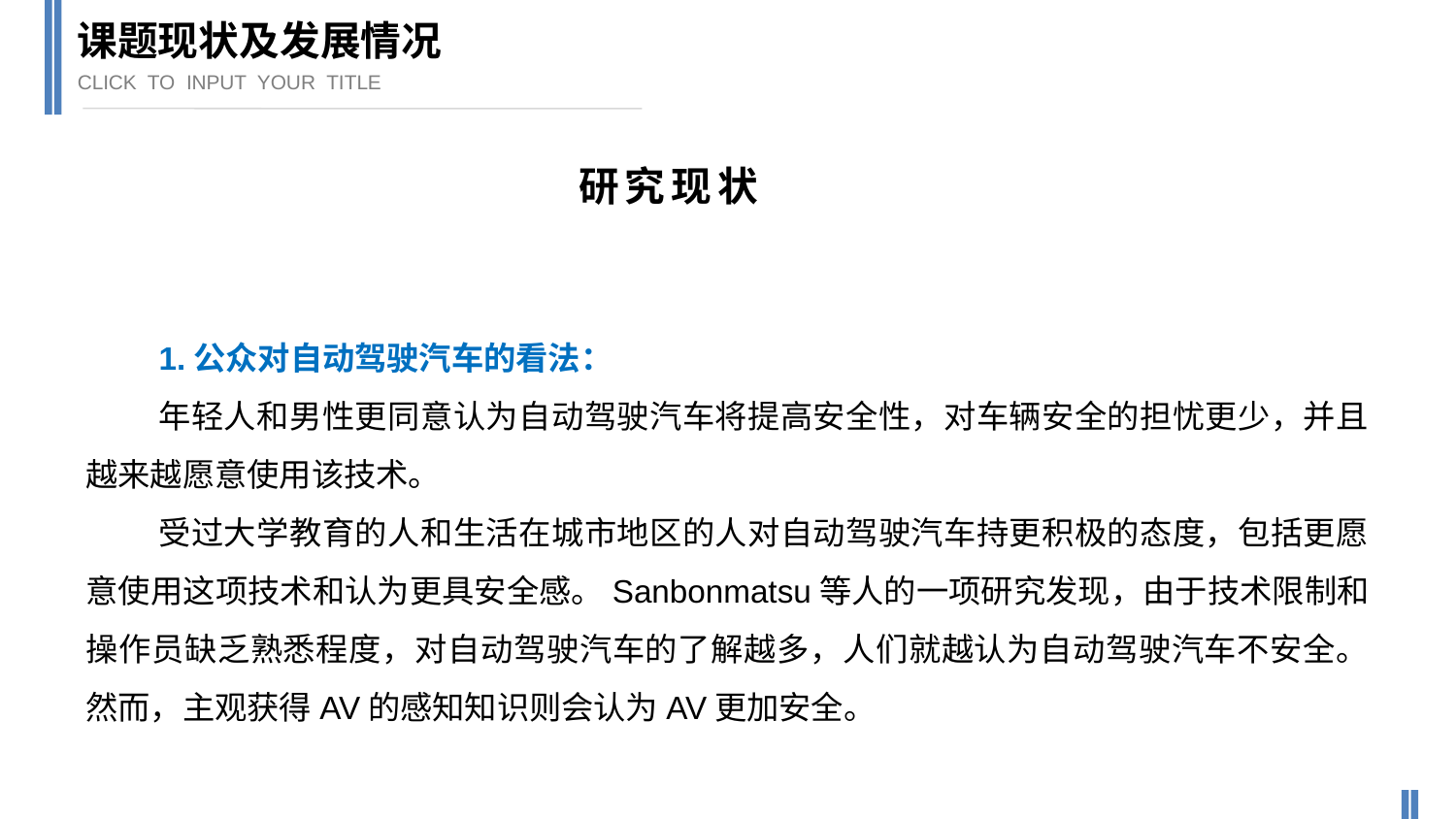

课题现状及发展情况
CLICK  TO  INPUT  YOUR  TITLE
研究现状
1.公众对自动驾驶汽车的看法：
年轻人和男性更同意认为自动驾驶汽车将提高安全性，对车辆安全的担忧更少，并且越来越愿意使用该技术。
受过大学教育的人和生活在城市地区的人对自动驾驶汽车持更积极的态度，包括更愿意使用这项技术和认为更具安全感。Sanbonmatsu等人的一项研究发现，由于技术限制和操作员缺乏熟悉程度，对自动驾驶汽车的了解越多，人们就越认为自动驾驶汽车不安全。然而，主观获得AV的感知知识则会认为AV更加安全。